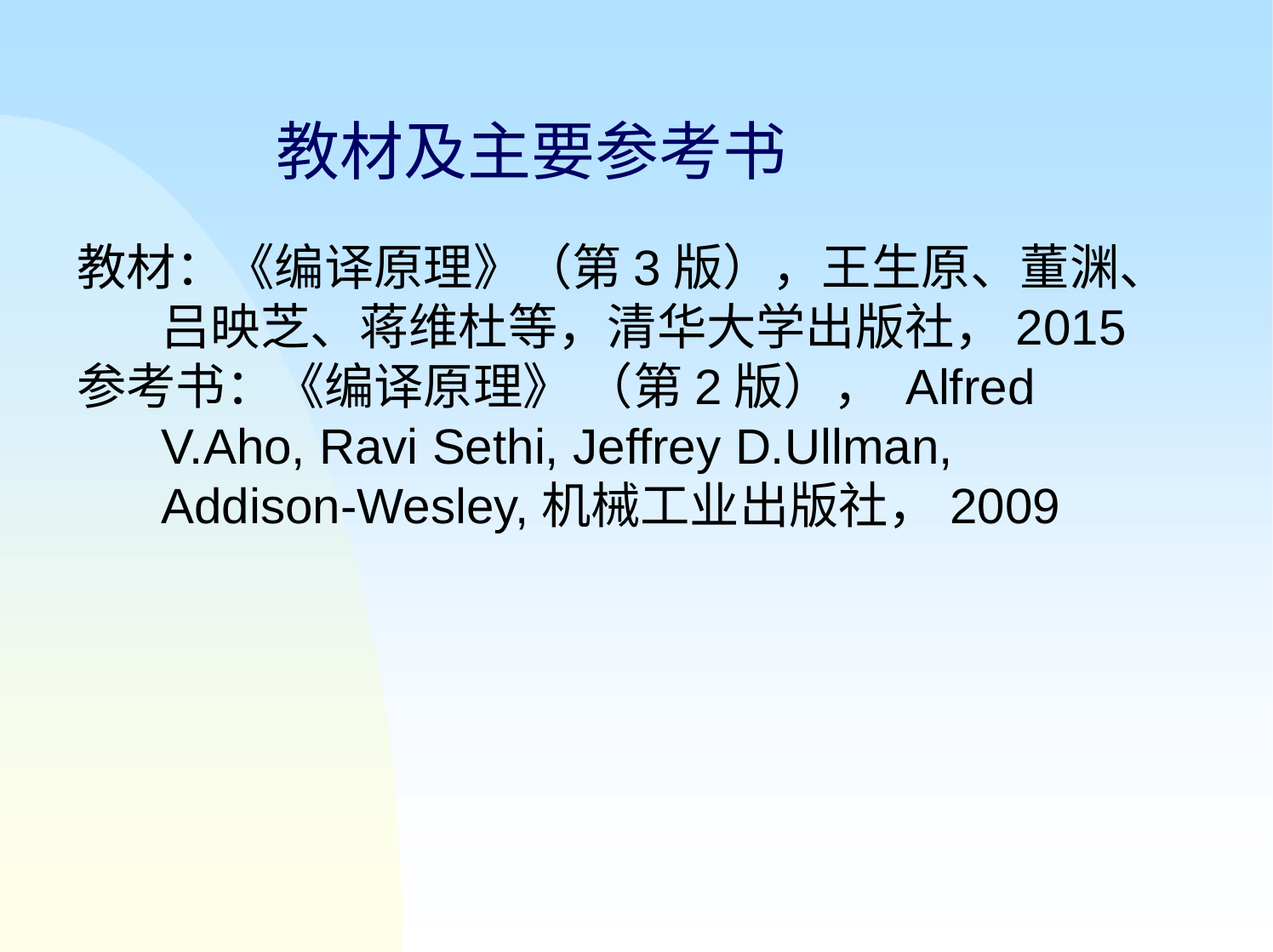

# 教材及主要参考书
教材：《编译原理》（第3版），王生原、董渊、吕映芝、蒋维杜等，清华大学出版社，2015
参考书：《编译原理》 （第2版）， Alfred V.Aho, Ravi Sethi, Jeffrey D.Ullman, Addison-Wesley,机械工业出版社，2009